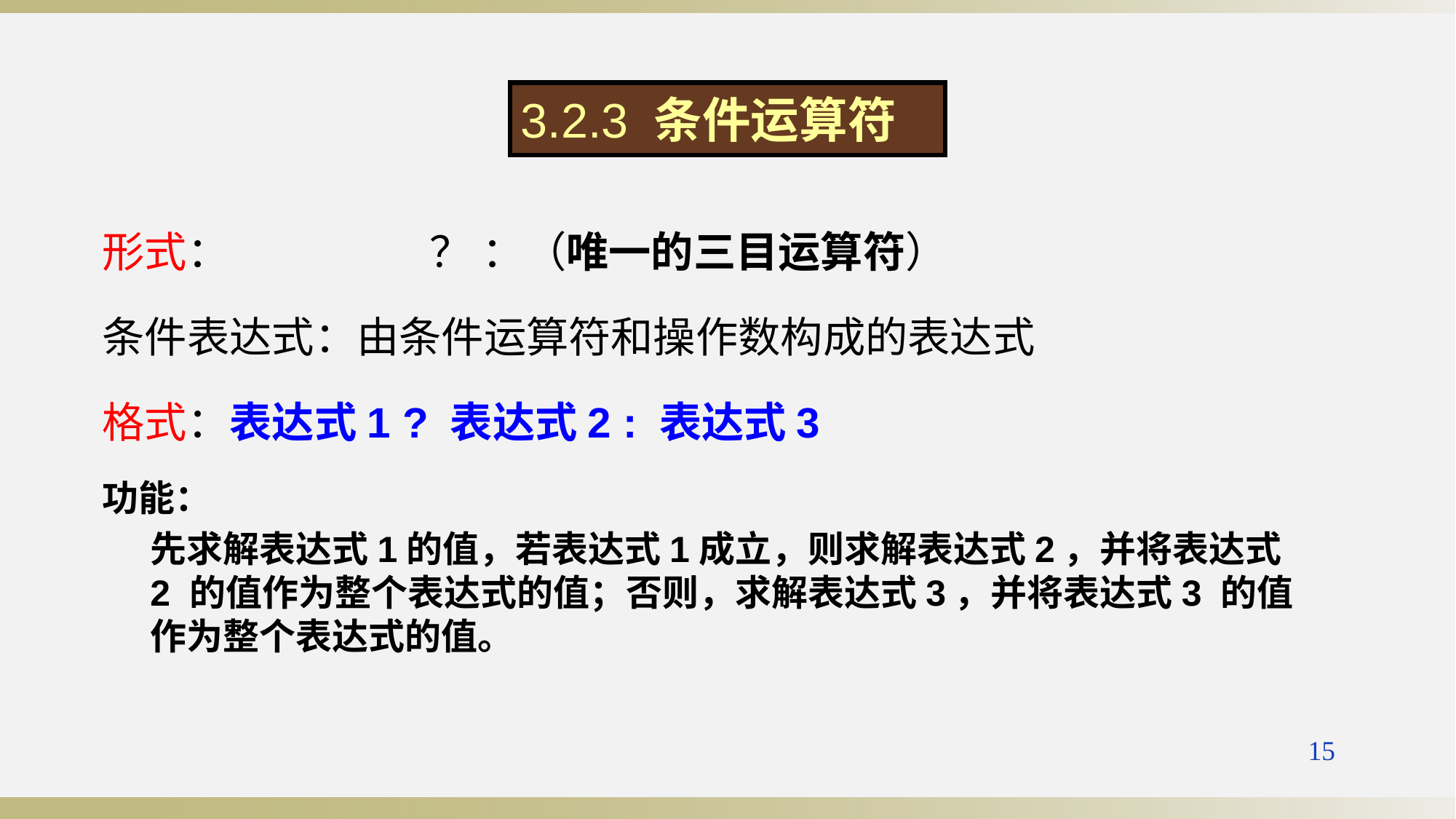

3.2.3 条件运算符
形式：		？ ：（唯一的三目运算符）
条件表达式：由条件运算符和操作数构成的表达式
格式：表达式1 ? 表达式2 : 表达式3
功能：
先求解表达式1的值，若表达式1成立，则求解表达式2，并将表达式2 的值作为整个表达式的值；否则，求解表达式3，并将表达式3 的值作为整个表达式的值。
15